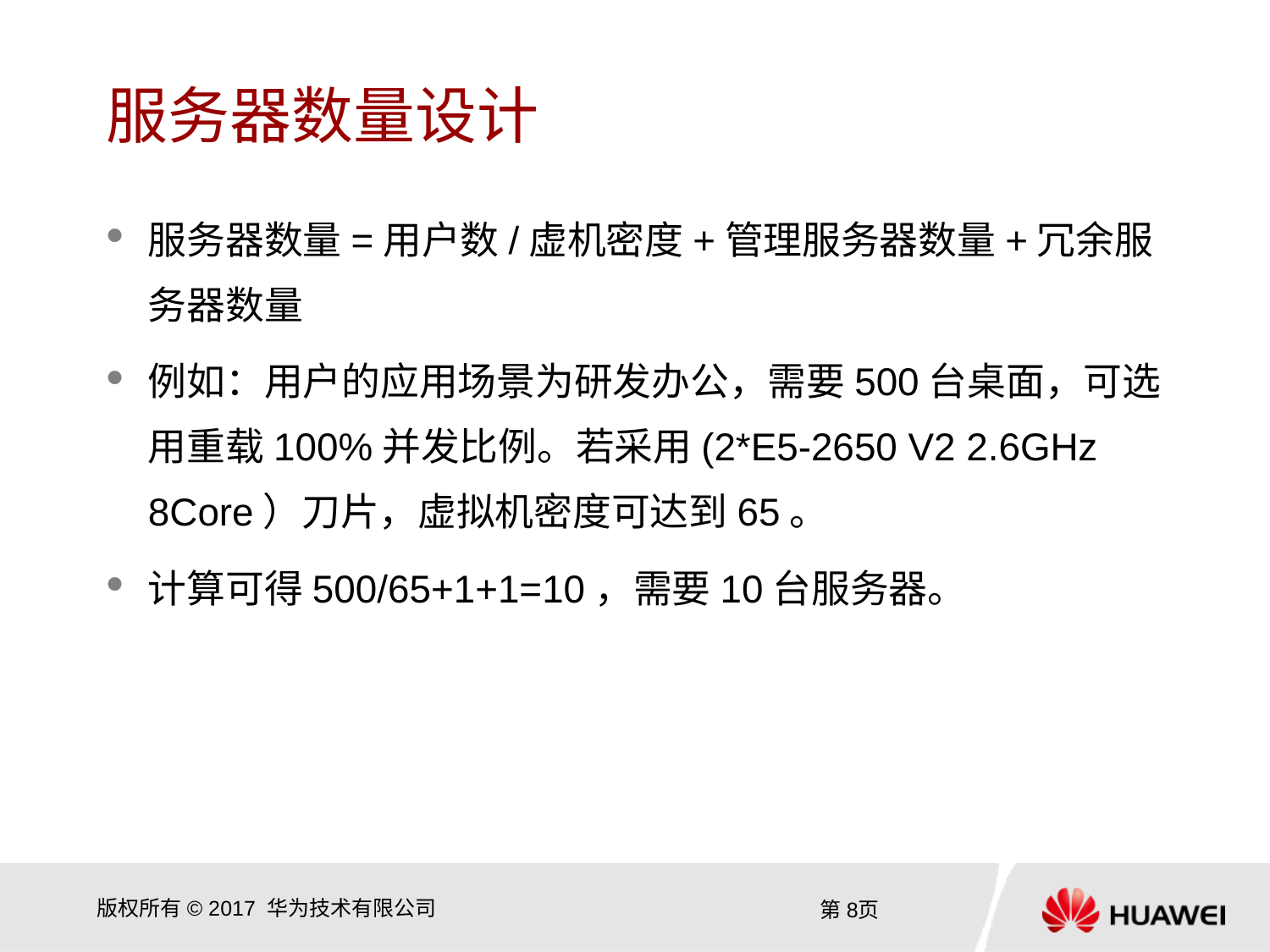

# 服务器数量设计
服务器数量=用户数/虚机密度+管理服务器数量+冗余服务器数量
例如：用户的应用场景为研发办公，需要500台桌面，可选用重载100%并发比例。若采用(2*E5-2650 V2 2.6GHz 8Core）刀片，虚拟机密度可达到65。
计算可得500/65+1+1=10，需要10台服务器。